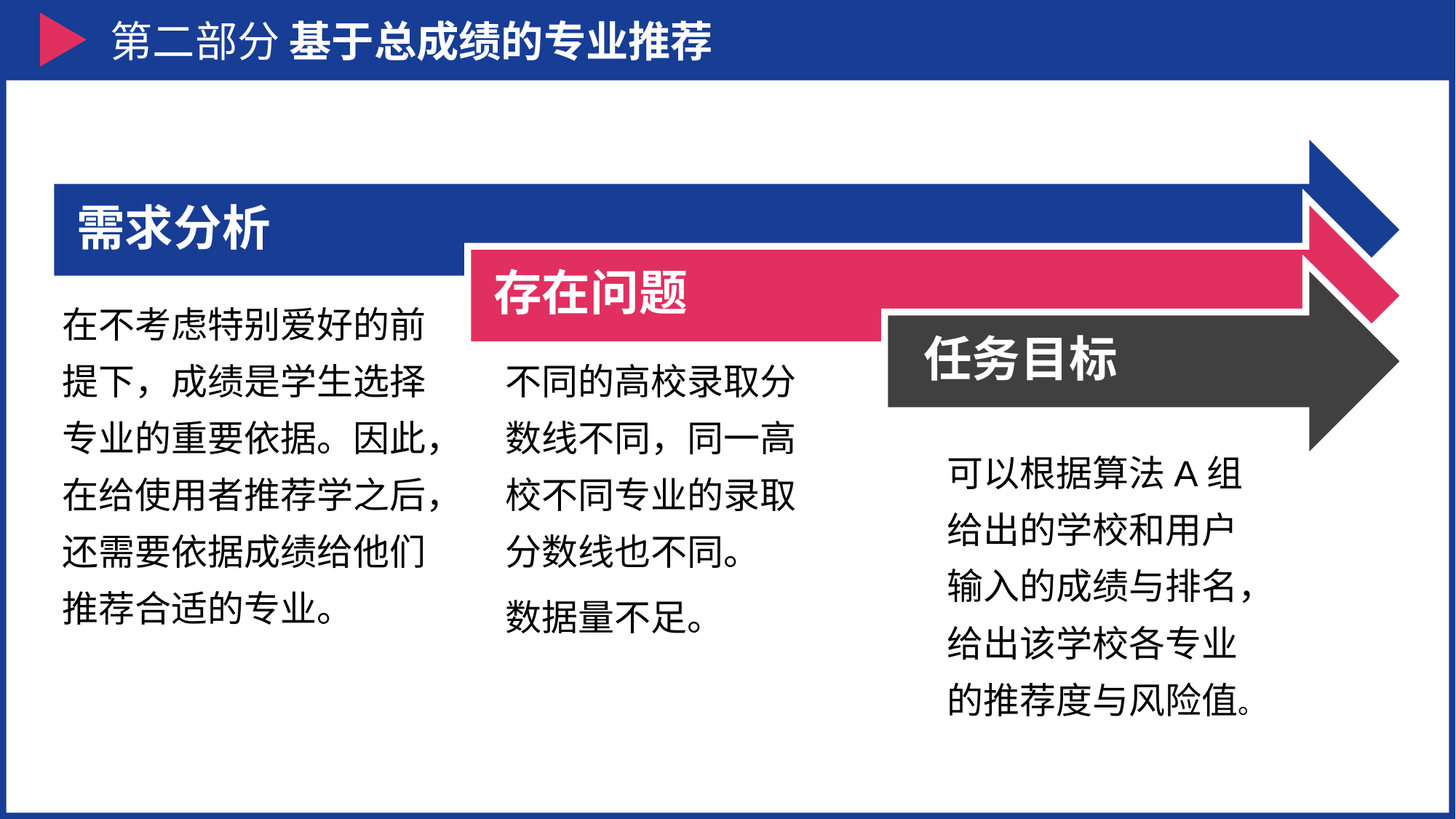

第二部分 基于总成绩的专业推荐

需求分析

存在问题

在不考虑特别爱好的前提下，成绩是学生选择专业的重要依据。因此，在给使用者推荐学之后，还需要依据成绩给他们推荐合适的专业。

任务目标
不同的高校录取分数线不同，同一高校不同专业的录取分数线也不同。
数据量不足。

可以根据算法A组给出的学校和用户输入的成绩与排名，给出该学校各专业的推荐度与风险值。